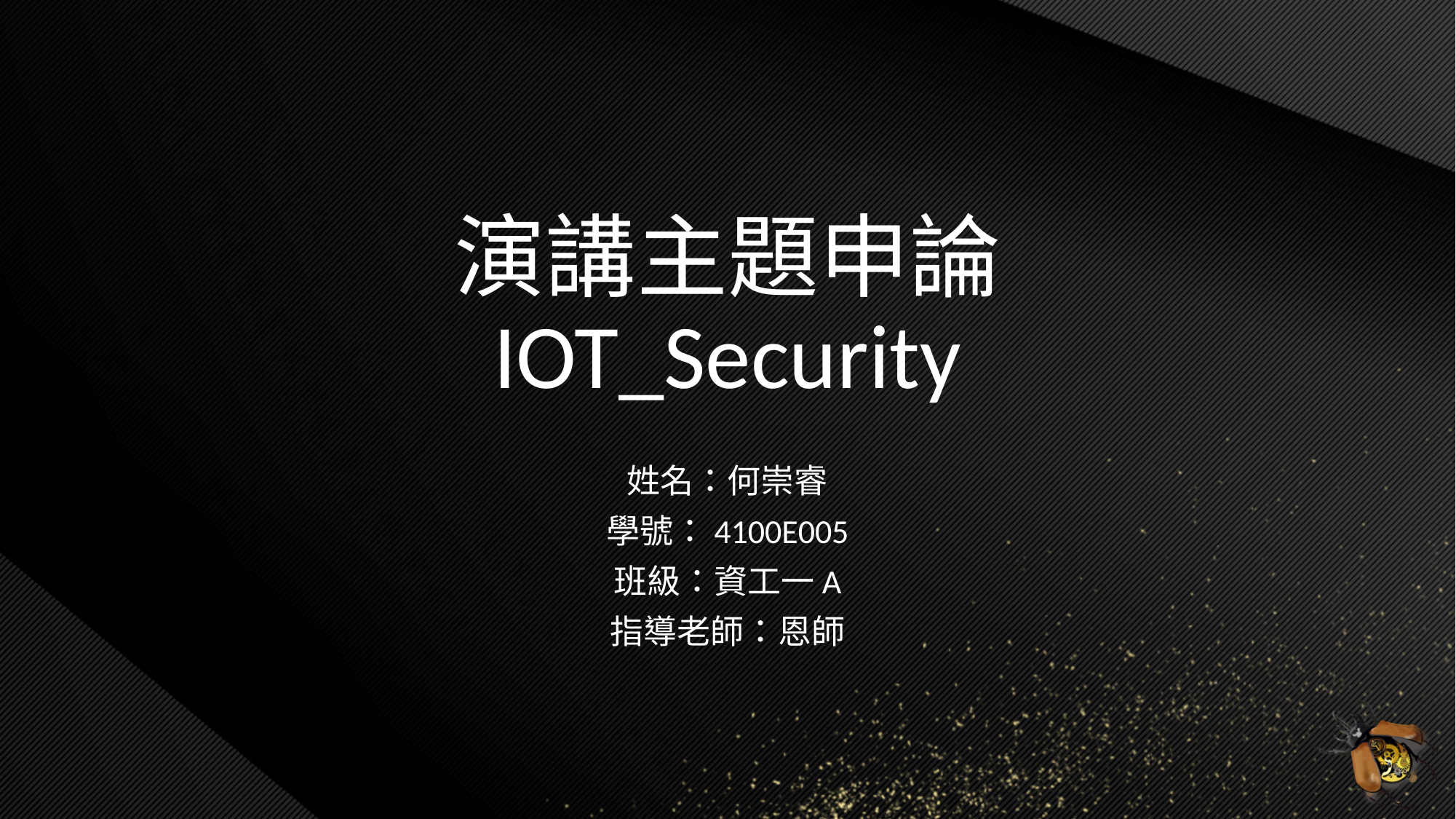

# 演講主題申論 IOT_Security
姓名：何崇睿
學號：4100E005
班級：資工一A
指導老師：恩師